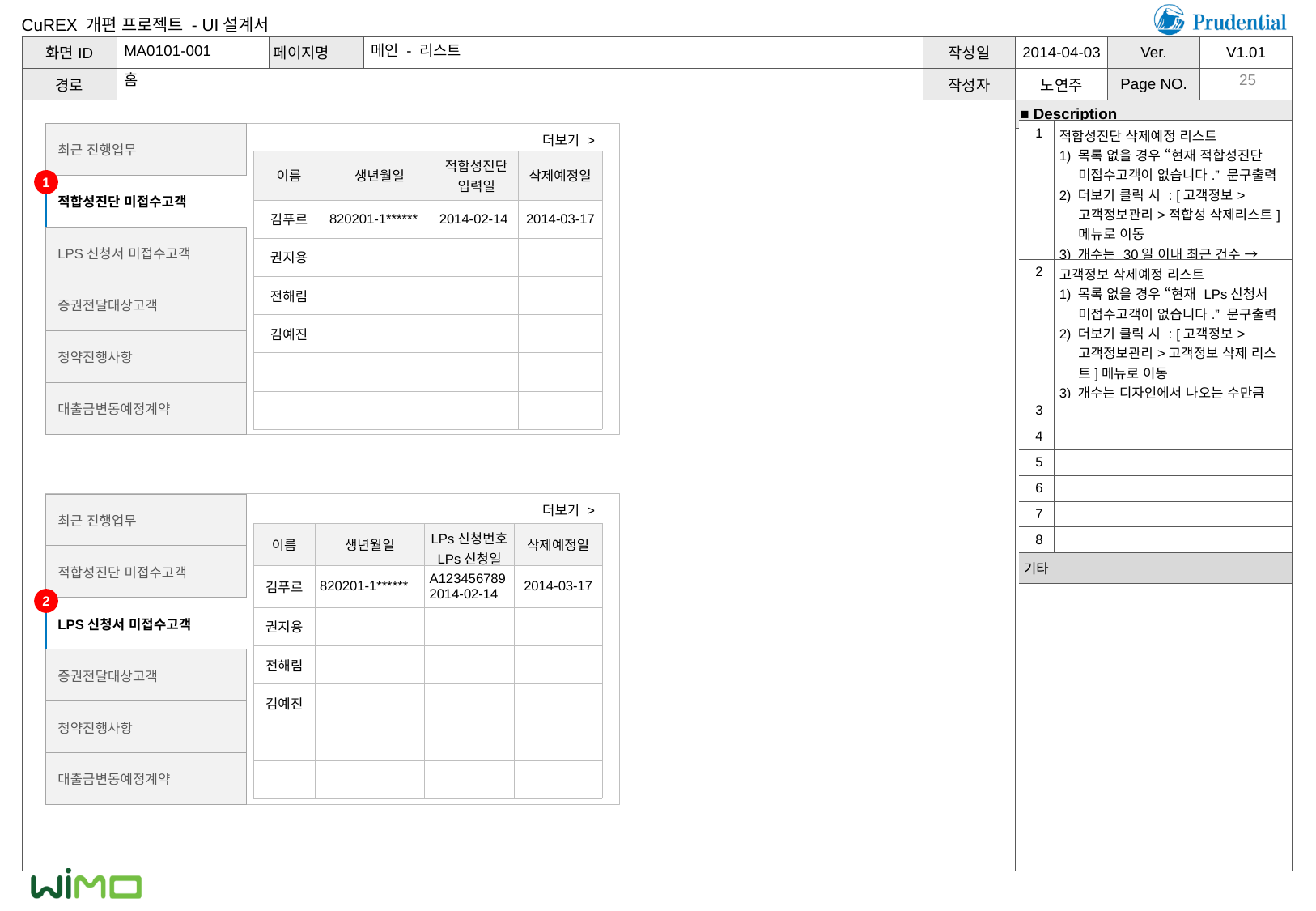

MA0101-001
메인 - 리스트
홈
25
| 1 | 적합성진단 삭제예정 리스트 1) 목록 없을 경우 “현재 적합성진단 미접수고객이 없습니다.” 문구출력 2) 더보기 클릭 시 : [고객정보>고객정보관리>적합성 삭제리스트]메뉴로 이동 3) 개수는 30일 이내 최근 건수 → 디자인에서 나오는 수만큼 출력 |
| --- | --- |
| 2 | 고객정보 삭제예정 리스트 1) 목록 없을 경우 “현재 LPs신청서 미접수고객이 없습니다.” 문구출력 2) 더보기 클릭 시 : [고객정보>고객정보관리>고객정보 삭제 리스트]메뉴로 이동 3) 개수는 디자인에서 나오는 수만큼 출력 |
| 3 |  |
| 4 |  |
| 5 |  |
| 6 |  |
| 7 |  |
| 8 |  |
| 기타 |  |
|  |  |
더보기 >
| 최근 진행업무 |
| --- |
| 적합성진단 미접수고객 |
| LPS신청서 미접수고객 |
| 증권전달대상고객 |
| 청약진행사항 |
| 대출금변동예정계약 |

| 이름 | 생년월일 | 적합성진단입력일 | 삭제예정일 |
| --- | --- | --- | --- |
| 김푸르 | 820201-1\*\*\*\*\*\* | 2014-02-14 | 2014-03-17 |
| 권지용 |  |  |  |
| 전해림 |  |  |  |
| 김예진 |  |  |  |
|  |  |  |  |
|  |  |  |  |
1
더보기 >
| 최근 진행업무 |
| --- |
| 적합성진단 미접수고객 |
| LPS신청서 미접수고객 |
| 증권전달대상고객 |
| 청약진행사항 |
| 대출금변동예정계약 |

| 이름 | 생년월일 | LPs신청번호 LPs신청일 | 삭제예정일 |
| --- | --- | --- | --- |
| 김푸르 | 820201-1\*\*\*\*\*\* | A123456789 2014-02-14 | 2014-03-17 |
| 권지용 |  |  |  |
| 전해림 |  |  |  |
| 김예진 |  |  |  |
|  |  |  |  |
|  |  |  |  |
2